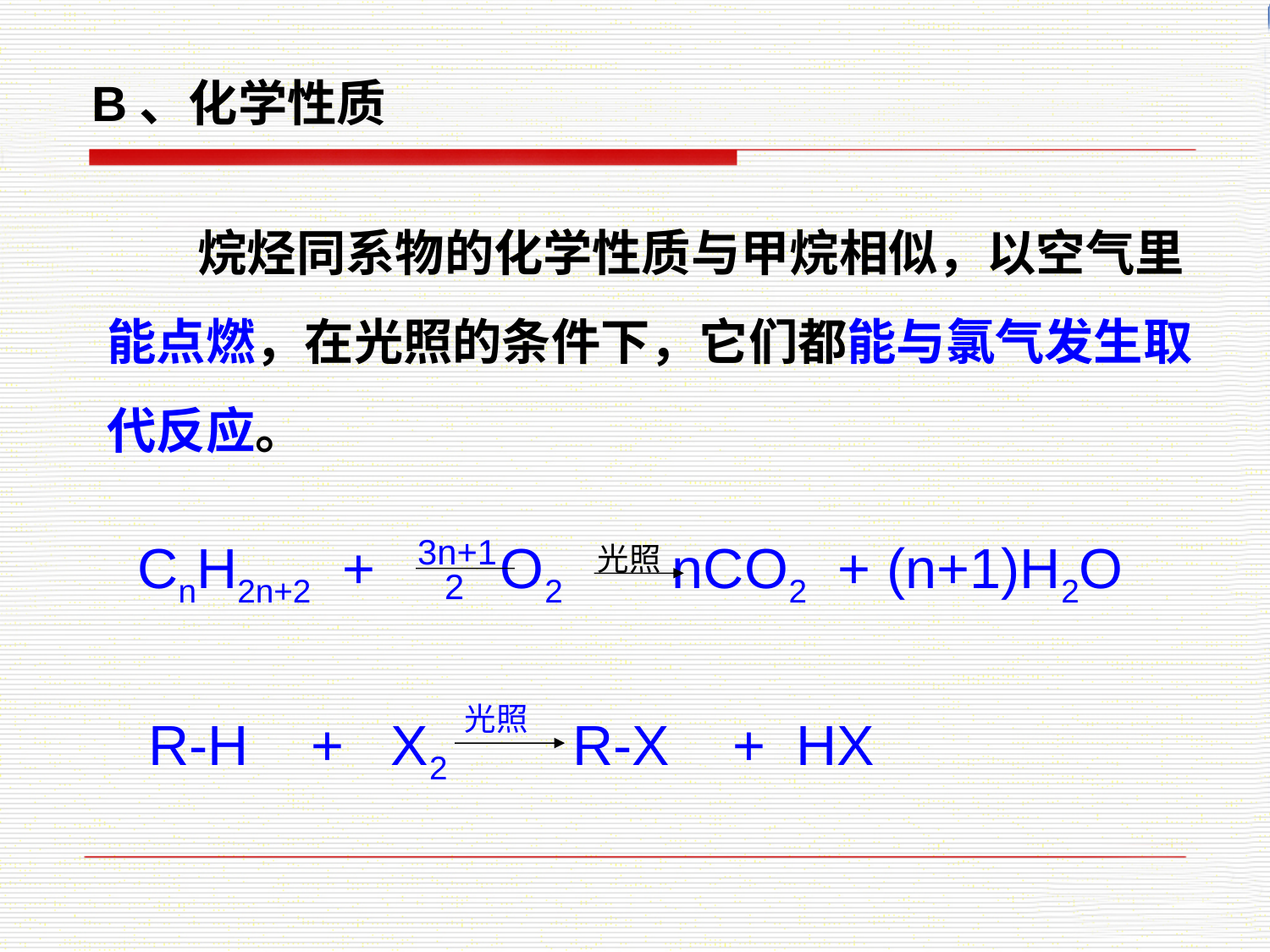

B、化学性质
       烷烃同系物的化学性质与甲烷相似，以空气里能点燃，在光照的条件下，它们都能与氯气发生取代反应。
3n+1
2

CnH2n+2  +        O2       nCO2  + (n+1)H2O
光照

光照
R-H    +   X2        R-X    +  HX